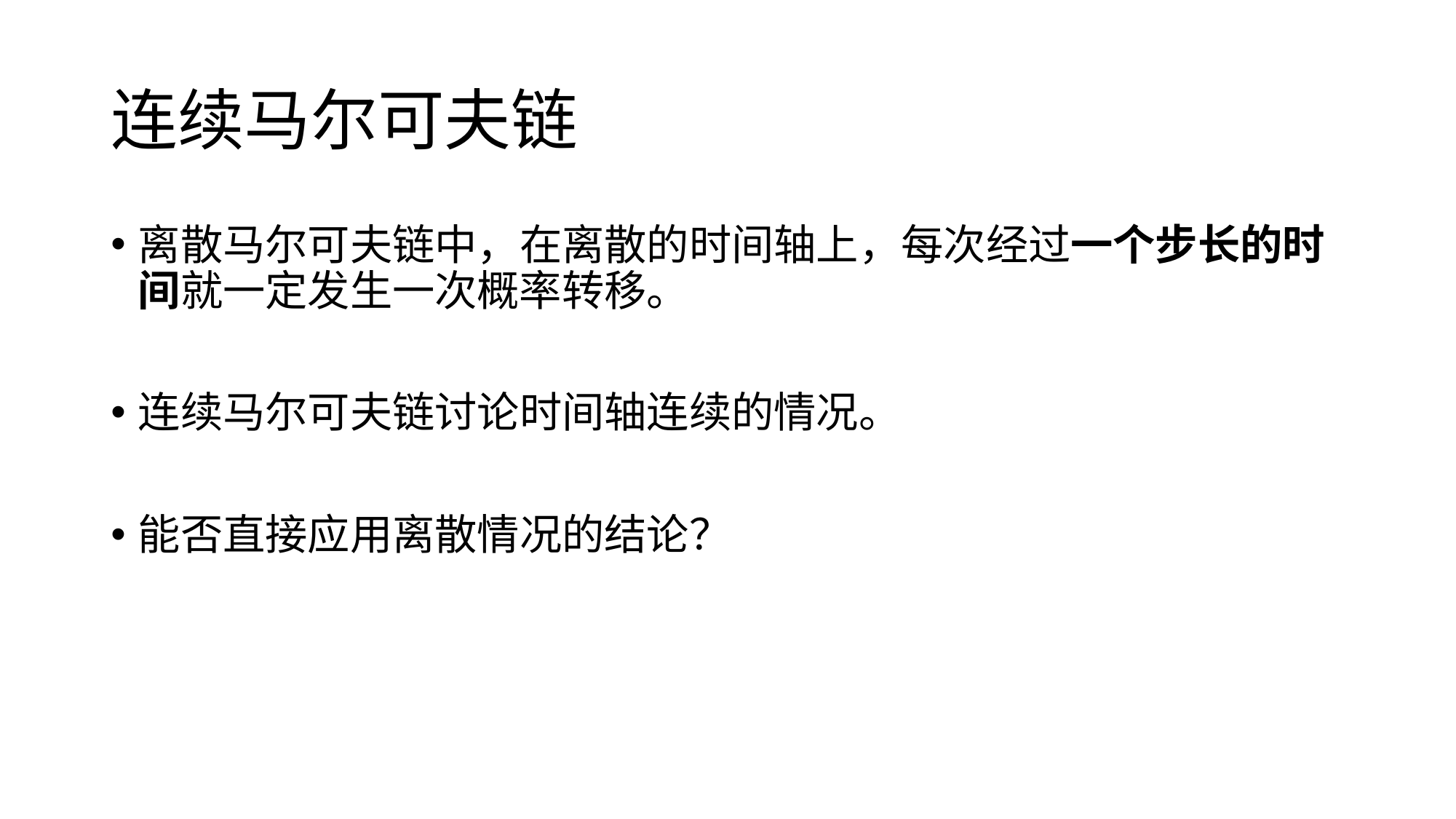

# 连续马尔可夫链
离散马尔可夫链中，在离散的时间轴上，每次经过一个步长的时间就一定发生一次概率转移。

连续马尔可夫链讨论时间轴连续的情况。

能否直接应用离散情况的结论？